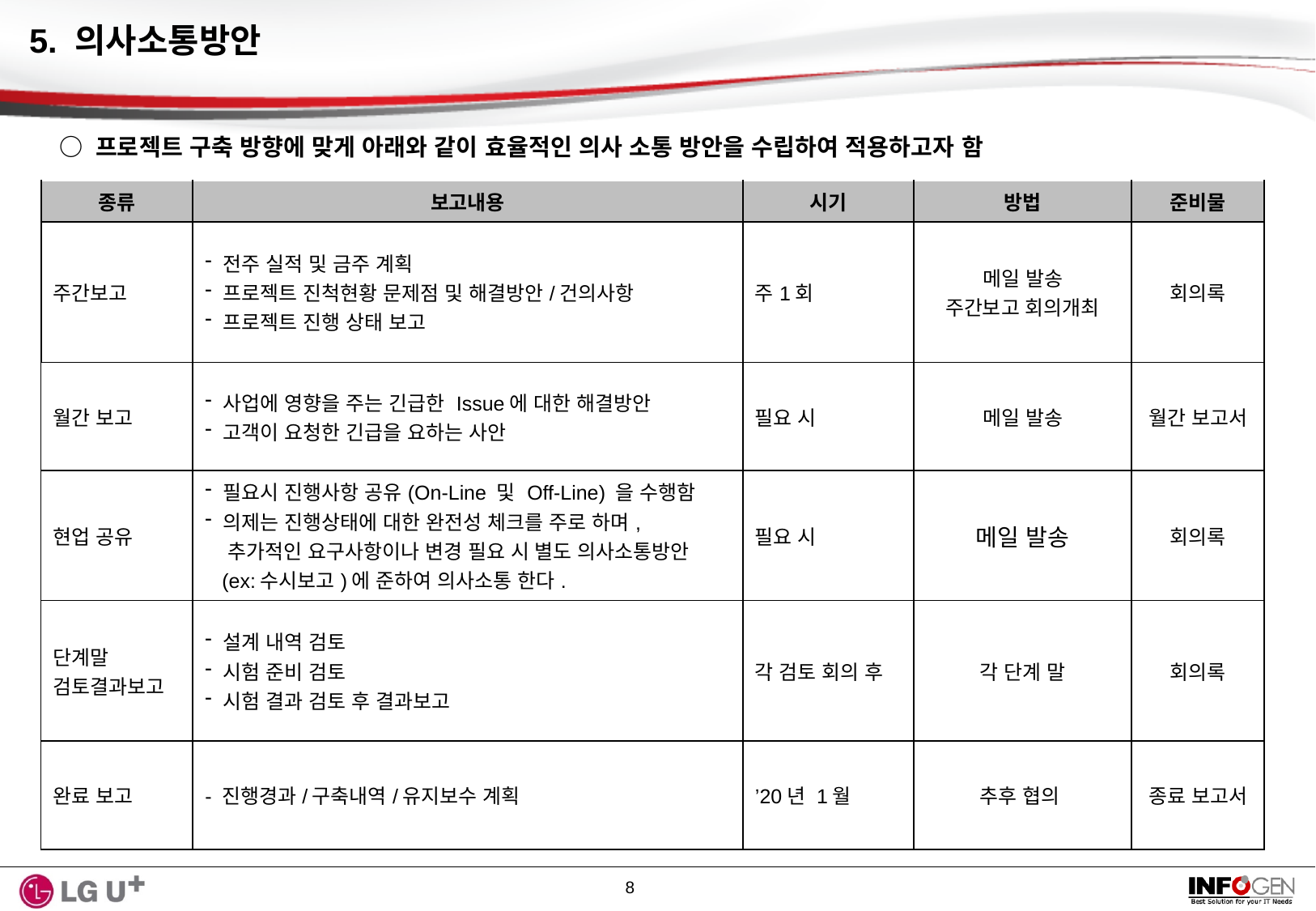

5. 의사소통방안
○ 프로젝트 구축 방향에 맞게 아래와 같이 효율적인 의사 소통 방안을 수립하여 적용하고자 함
| 종류 | 보고내용 | 시기 | 방법 | 준비물 |
| --- | --- | --- | --- | --- |
| 주간보고 | 전주 실적 및 금주 계획 프로젝트 진척현황 문제점 및 해결방안/건의사항 프로젝트 진행 상태 보고 | 주1회 | 메일 발송 주간보고 회의개최 | 회의록 |
| 월간 보고 | 사업에 영향을 주는 긴급한 Issue에 대한 해결방안 고객이 요청한 긴급을 요하는 사안 | 필요 시 | 메일 발송 | 월간 보고서 |
| 현업 공유 | 필요시 진행사항 공유(On-Line 및 Off-Line) 을 수행함 의제는 진행상태에 대한 완전성 체크를 주로 하며, 추가적인 요구사항이나 변경 필요 시 별도 의사소통방안 (ex:수시보고)에 준하여 의사소통 한다. | 필요 시 | 메일 발송 | 회의록 |
| 단계말 검토결과보고 | 설계 내역 검토 시험 준비 검토 시험 결과 검토 후 결과보고 | 각 검토 회의 후 | 각 단계 말 | 회의록 |
| 완료 보고 | - 진행경과/구축내역/유지보수 계획 | ’20년 1월 | 추후 협의 | 종료 보고서 |